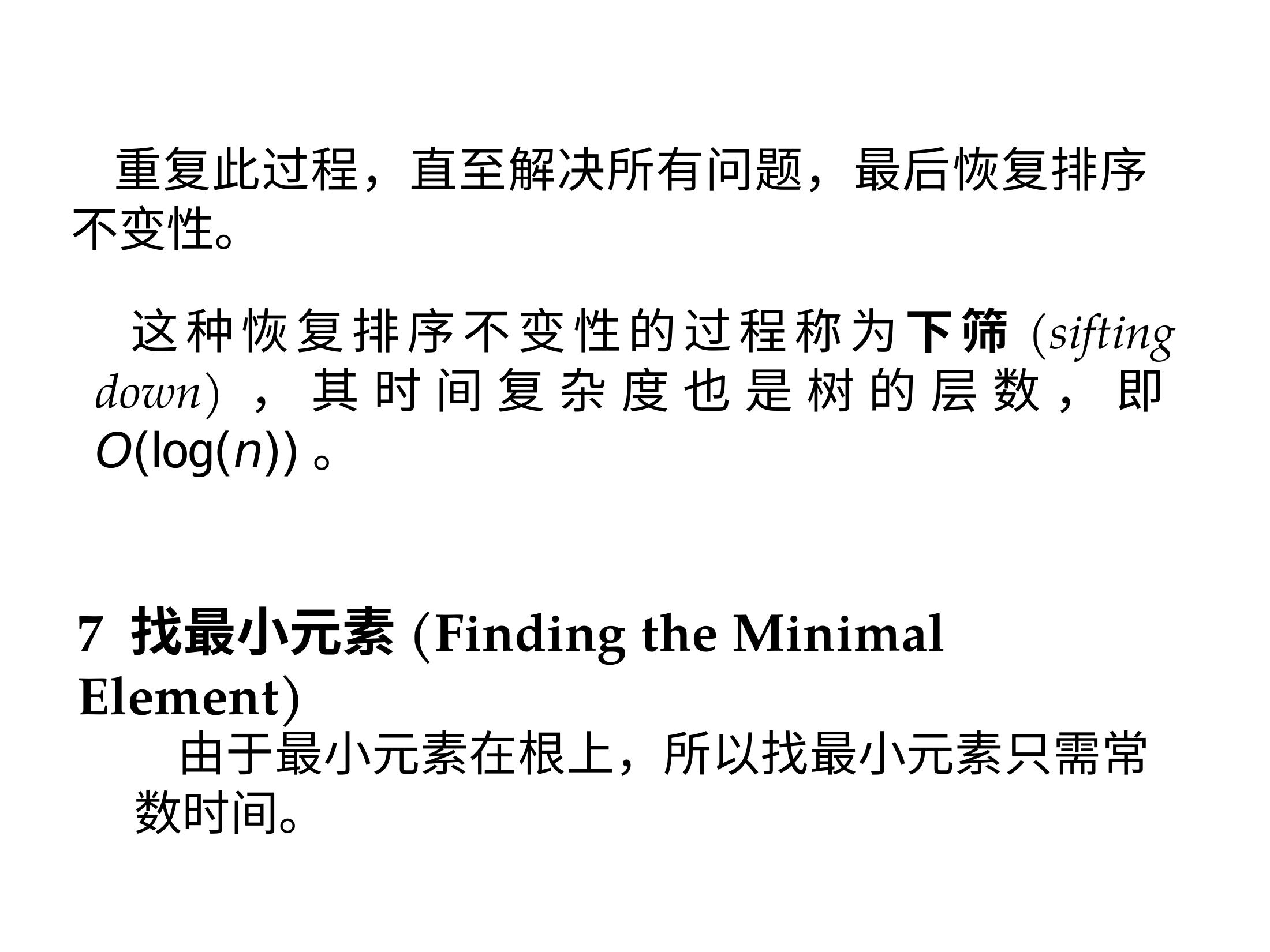

重复此过程，直至解决所有问题，最后恢复排序不变性。
这种恢复排序不变性的过程称为下筛(sifting down)，其时间复杂度也是树的层数，即O(log(n))。
7 找最小元素(Finding the Minimal Element)
由于最小元素在根上，所以找最小元素只需常数时间。